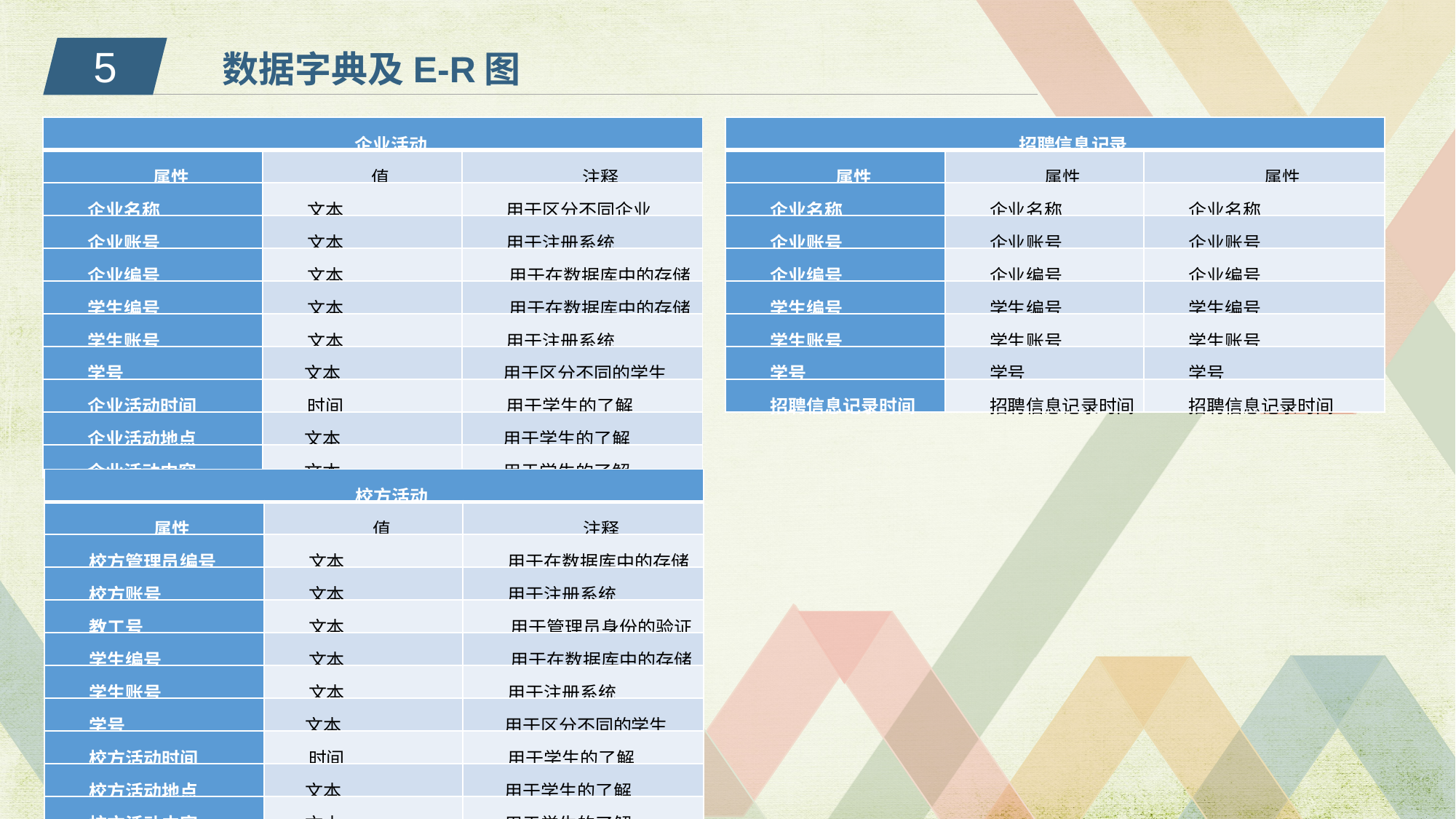

5

数据字典及E-R图
| 企业活动 |  |  |
| --- | --- | --- |
| 属性 | 值 | 注释 |
| 企业名称 | 文本 | 用于区分不同企业 |
| 企业账号 | 文本 | 用于注册系统 |
| 企业编号 | 文本 | 用于在数据库中的存储 |
| 学生编号 | 文本 | 用于在数据库中的存储 |
| 学生账号 | 文本 | 用于注册系统 |
| 学号 | 文本 | 用于区分不同的学生 |
| 企业活动时间 | 时间 | 用于学生的了解 |
| 企业活动地点 | 文本 | 用于学生的了解 |
| 企业活动内容 | 文本 | 用于学生的了解 |
| 招聘信息记录 |  |  |
| --- | --- | --- |
| 属性 | 属性 | 属性 |
| 企业名称 | 企业名称 | 企业名称 |
| 企业账号 | 企业账号 | 企业账号 |
| 企业编号 | 企业编号 | 企业编号 |
| 学生编号 | 学生编号 | 学生编号 |
| 学生账号 | 学生账号 | 学生账号 |
| 学号 | 学号 | 学号 |
| 招聘信息记录时间 | 招聘信息记录时间 | 招聘信息记录时间 |

| 校方活动 |  |  |
| --- | --- | --- |
| 属性 | 值 | 注释 |
| 校方管理员编号 | 文本 | 用于在数据库中的存储 |
| 校方账号 | 文本 | 用于注册系统 |
| 教工号 | 文本 | 用于管理员身份的验证 |
| 学生编号 | 文本 | 用于在数据库中的存储 |
| 学生账号 | 文本 | 用于注册系统 |
| 学号 | 文本 | 用于区分不同的学生 |
| 校方活动时间 | 时间 | 用于学生的了解 |
| 校方活动地点 | 文本 | 用于学生的了解 |
| 校方活动内容 | 文本 | 用于学生的了解 |